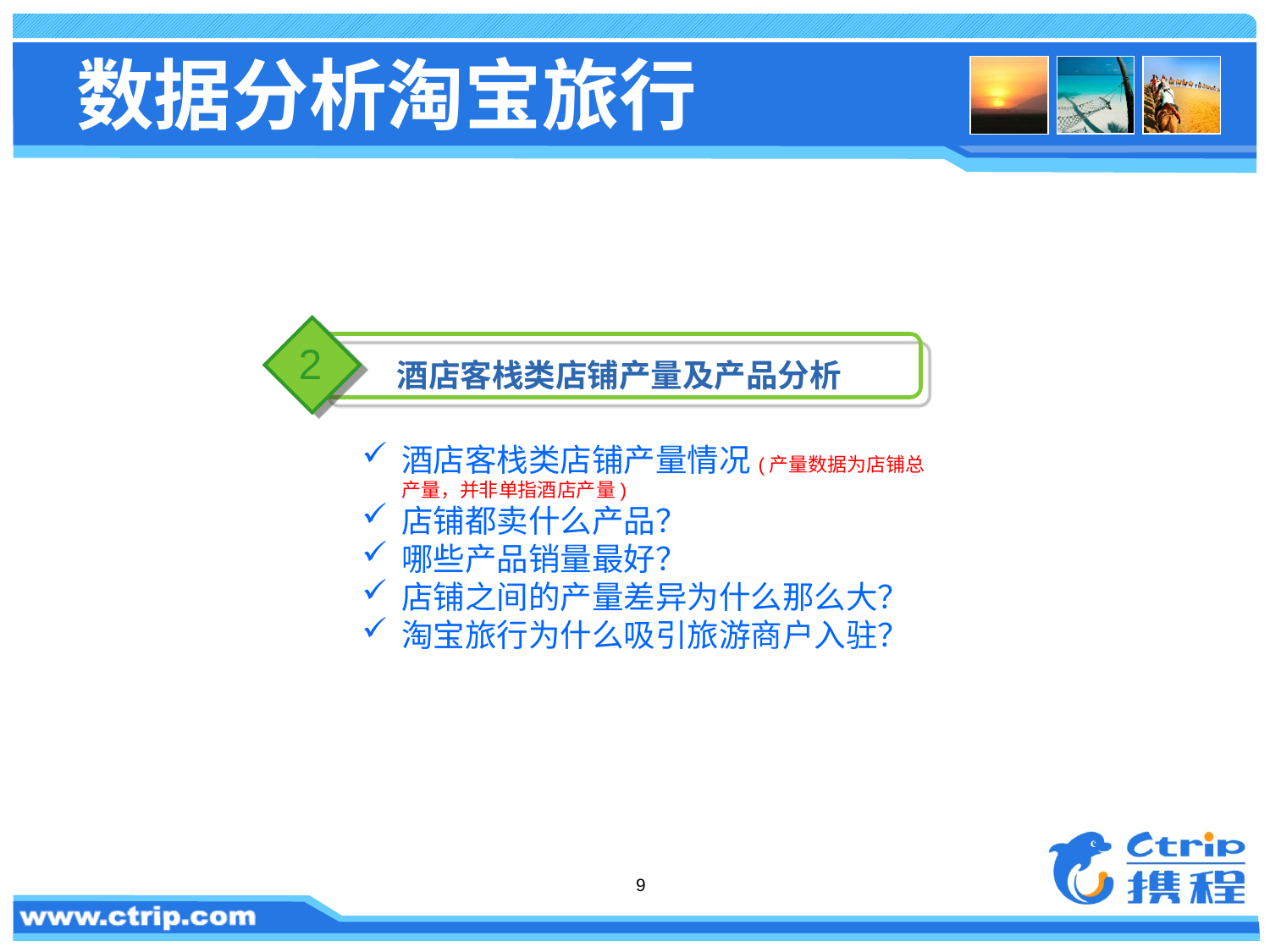

# 数据分析淘宝旅行

2

酒店客栈类店铺产量及产品分析
酒店客栈类店铺产量情况(产量数据为店铺总产量，并非单指酒店产量)
店铺都卖什么产品？
哪些产品销量最好？
店铺之间的产量差异为什么那么大？
淘宝旅行为什么吸引旅游商户入驻？

9